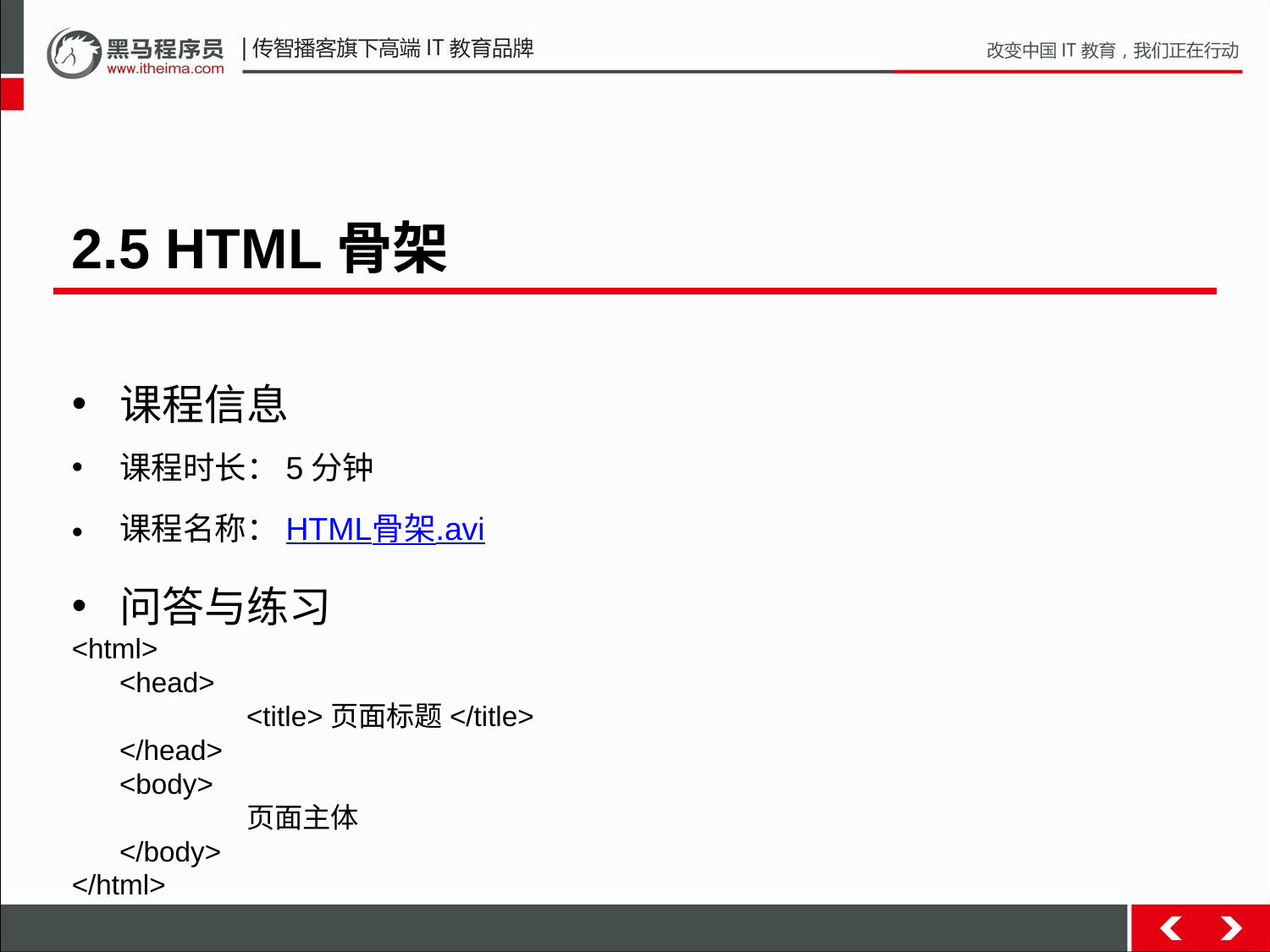

2.5 HTML骨架
课程信息
课程时长：5分钟
课程名称：HTML骨架.avi
问答与练习
<html>
	<head>
		<title>页面标题</title>
	</head>
	<body>
		页面主体
	</body>
</html>